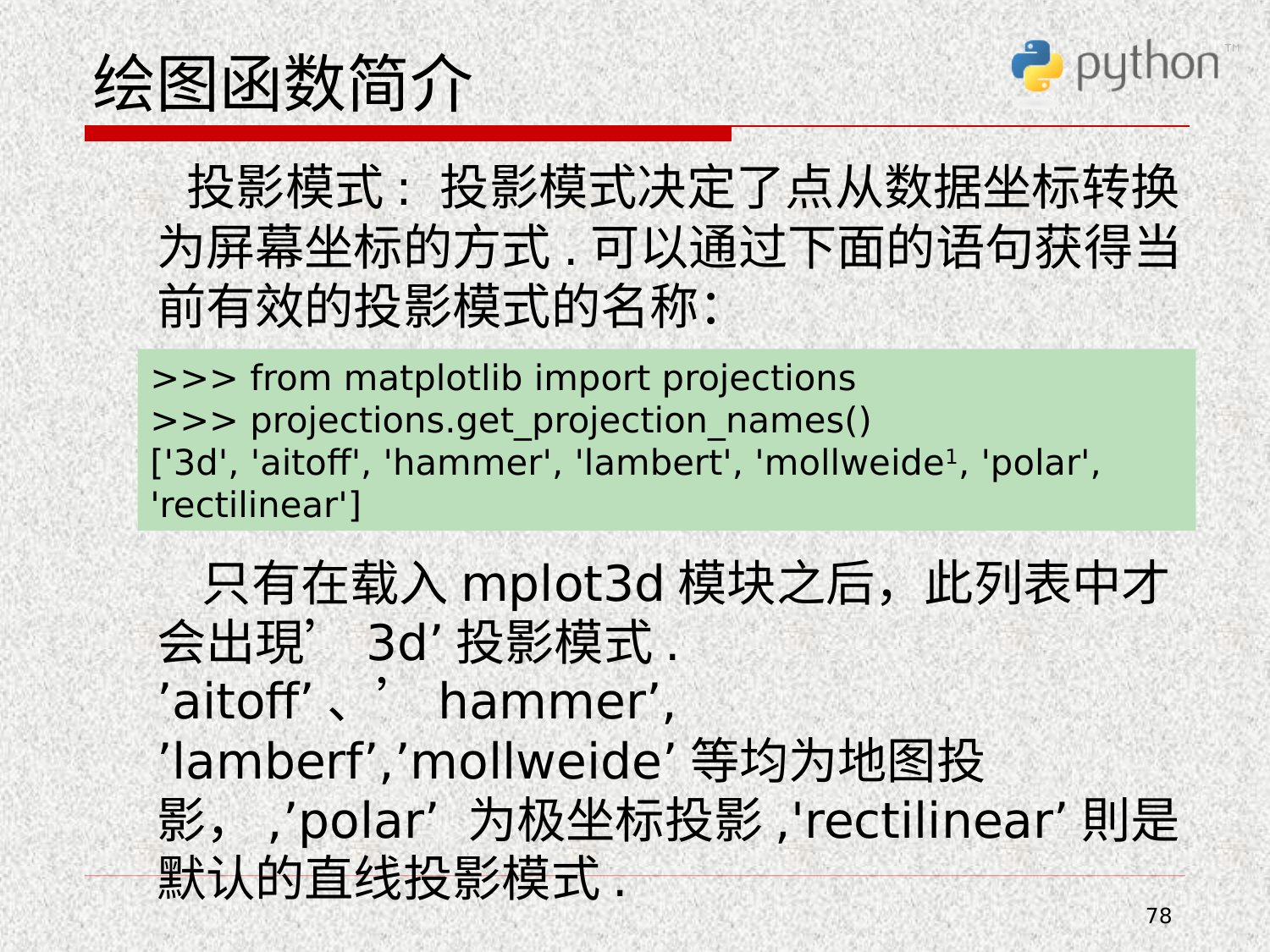

# 绘图函数简介
       投影模式: 投影模式决定了点从数据坐标转换为屏幕坐标的方式.可以通过下面的语句获得当前有效的投影模式的名称：

         只有在载入mplot3d模块之后，此列表中才会出現’3d’投影模式. ’aitoff’、’hammer’, ’lamberf’,’mollweide’等均为地图投影，,’polar’ 为极坐标投影,'rectilinear’則是默认的直线投影模式.
>>> from matplotlib import projections
>>> projections.get_projection_names()
['3d', 'aitoff', 'hammer', 'lambert', 'mollweide1, 'polar', 'rectilinear']
78